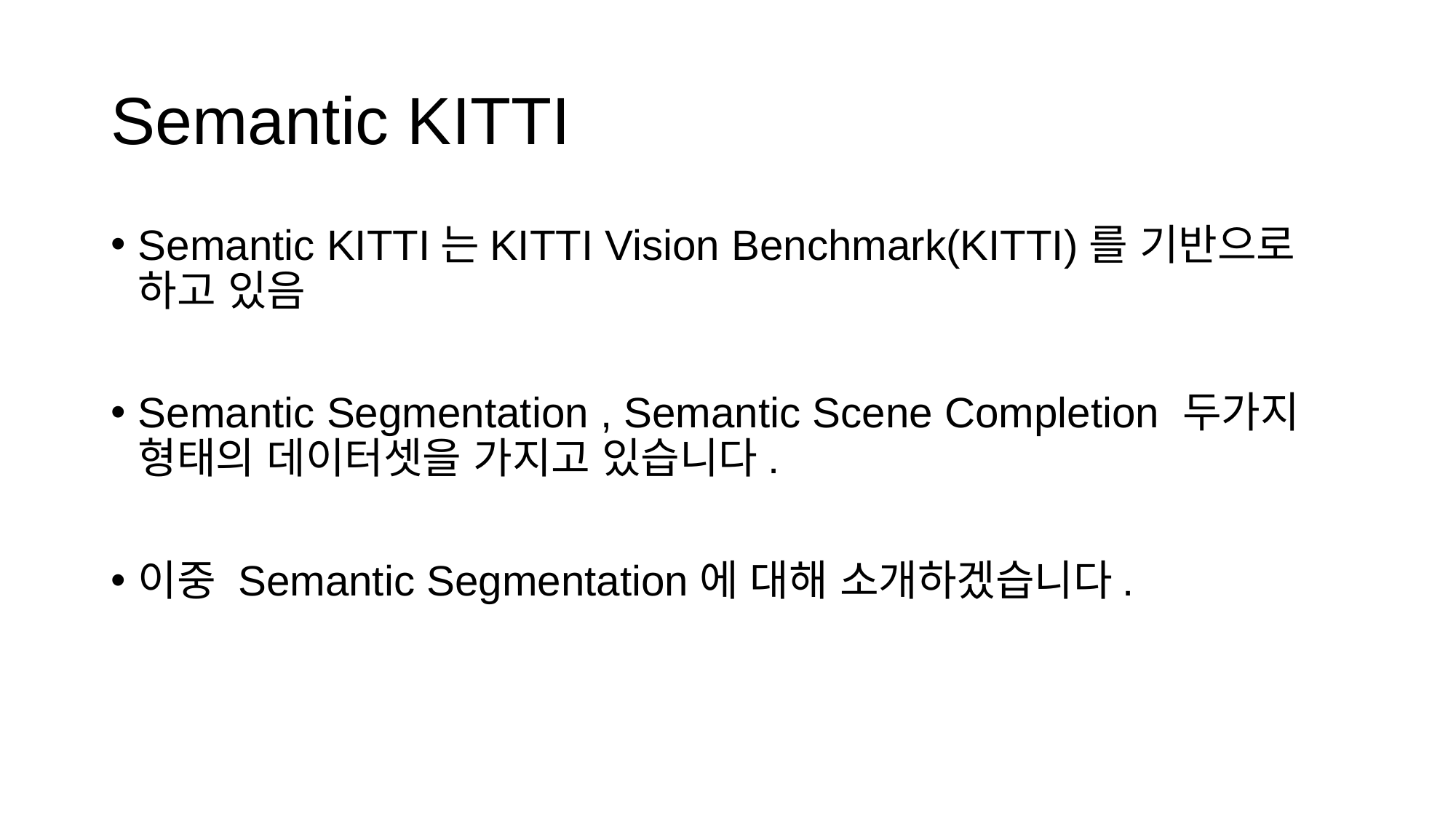

# Semantic KITTI
Semantic KITTI는KITTI Vision Benchmark(KITTI)를 기반으로 하고 있음

Semantic Segmentation , Semantic Scene Completion 두가지 형태의 데이터셋을 가지고 있습니다.

이중 Semantic Segmentation에 대해 소개하겠습니다.